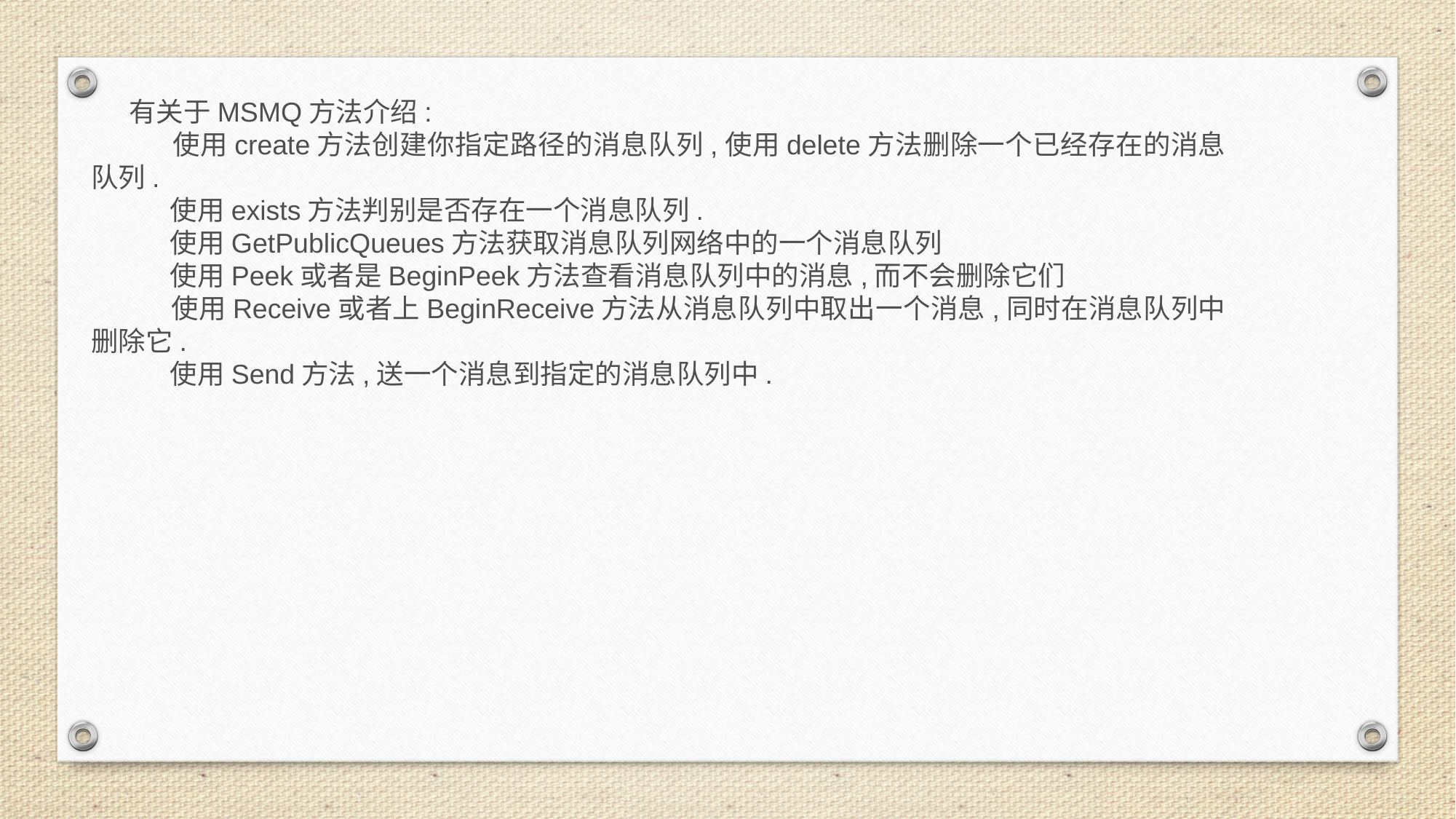

有关于MSMQ方法介绍:
      使用create方法创建你指定路径的消息队列,使用delete方法删除一个已经存在的消息队列.
      使用exists方法判别是否存在一个消息队列.
      使用GetPublicQueues方法获取消息队列网络中的一个消息队列
      使用Peek或者是BeginPeek方法查看消息队列中的消息,而不会删除它们
      使用Receive或者上BeginReceive方法从消息队列中取出一个消息,同时在消息队列中删除它.
      使用Send方法,送一个消息到指定的消息队列中.